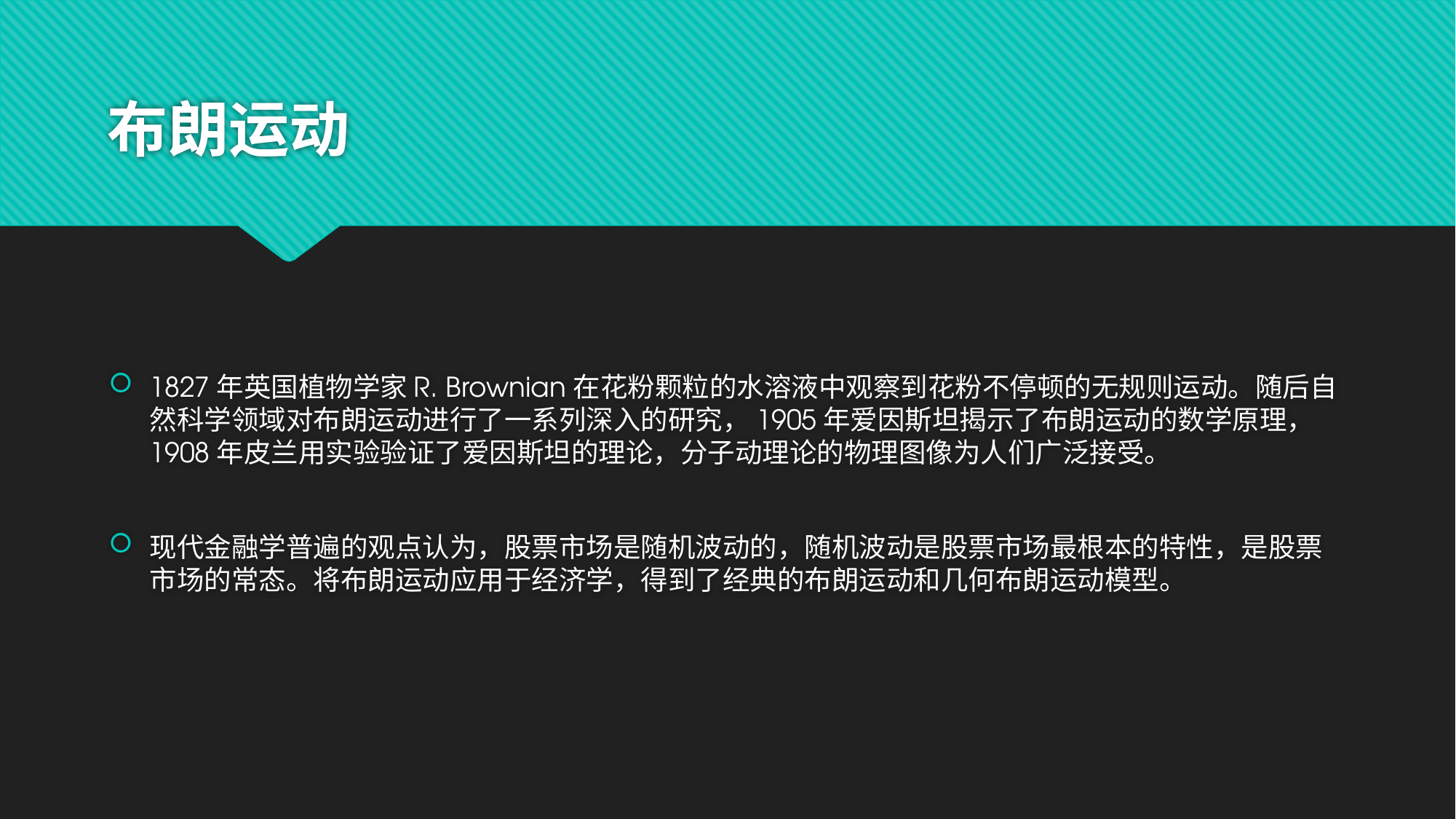

# 布朗运动
1827年英国植物学家R. Brownian在花粉颗粒的水溶液中观察到花粉不停顿的无规则运动。随后自然科学领域对布朗运动进行了一系列深入的研究，1905年爱因斯坦揭示了布朗运动的数学原理， 1908年皮兰用实验验证了爱因斯坦的理论，分子动理论的物理图像为人们广泛接受。

现代金融学普遍的观点认为，股票市场是随机波动的，随机波动是股票市场最根本的特性，是股票市场的常态。将布朗运动应用于经济学，得到了经典的布朗运动和几何布朗运动模型。